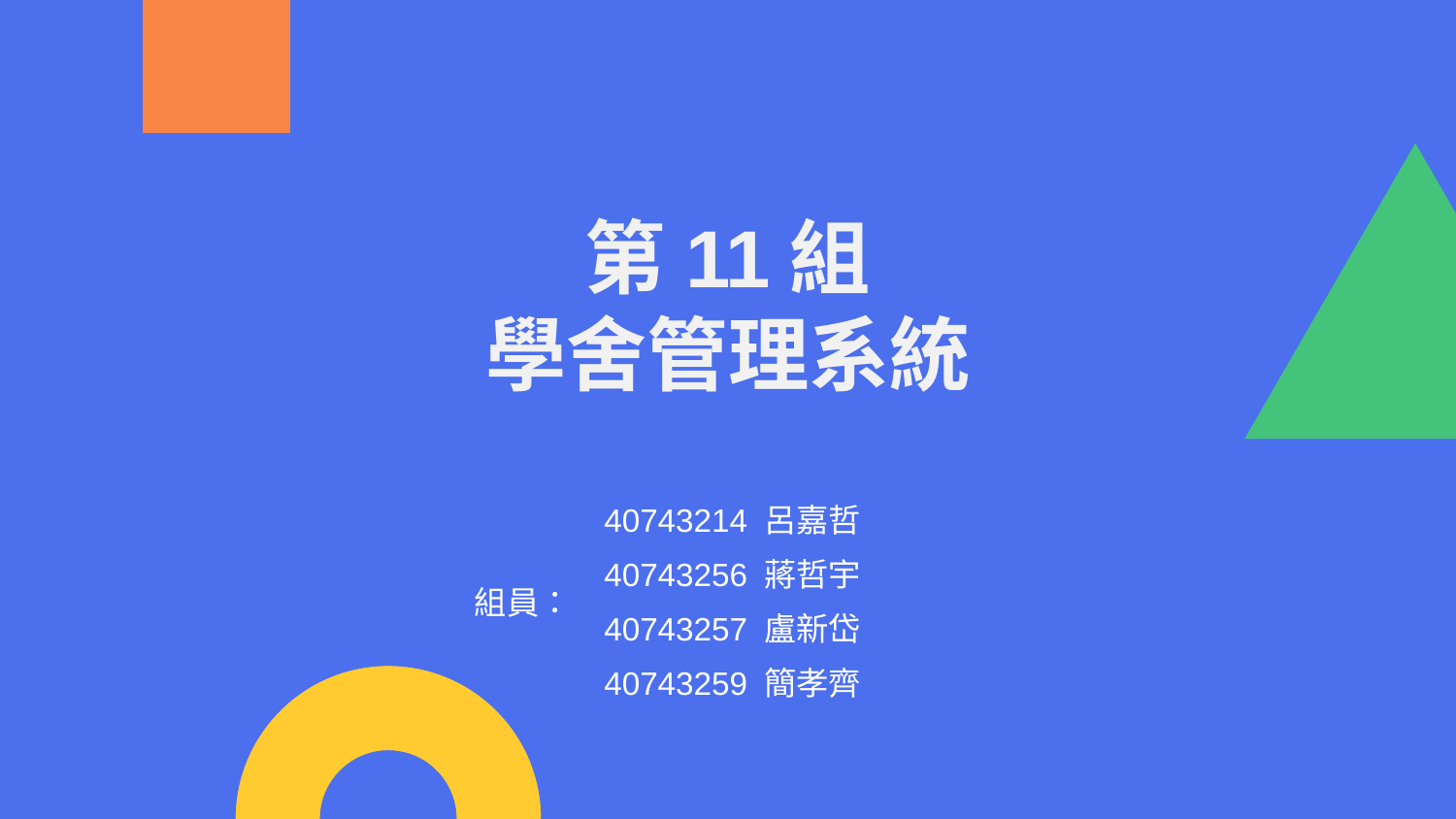

第11組
學舍管理系統
40743214 呂嘉哲
40743256 蔣哲宇
40743257 盧新岱
40743259 簡孝齊
組員：